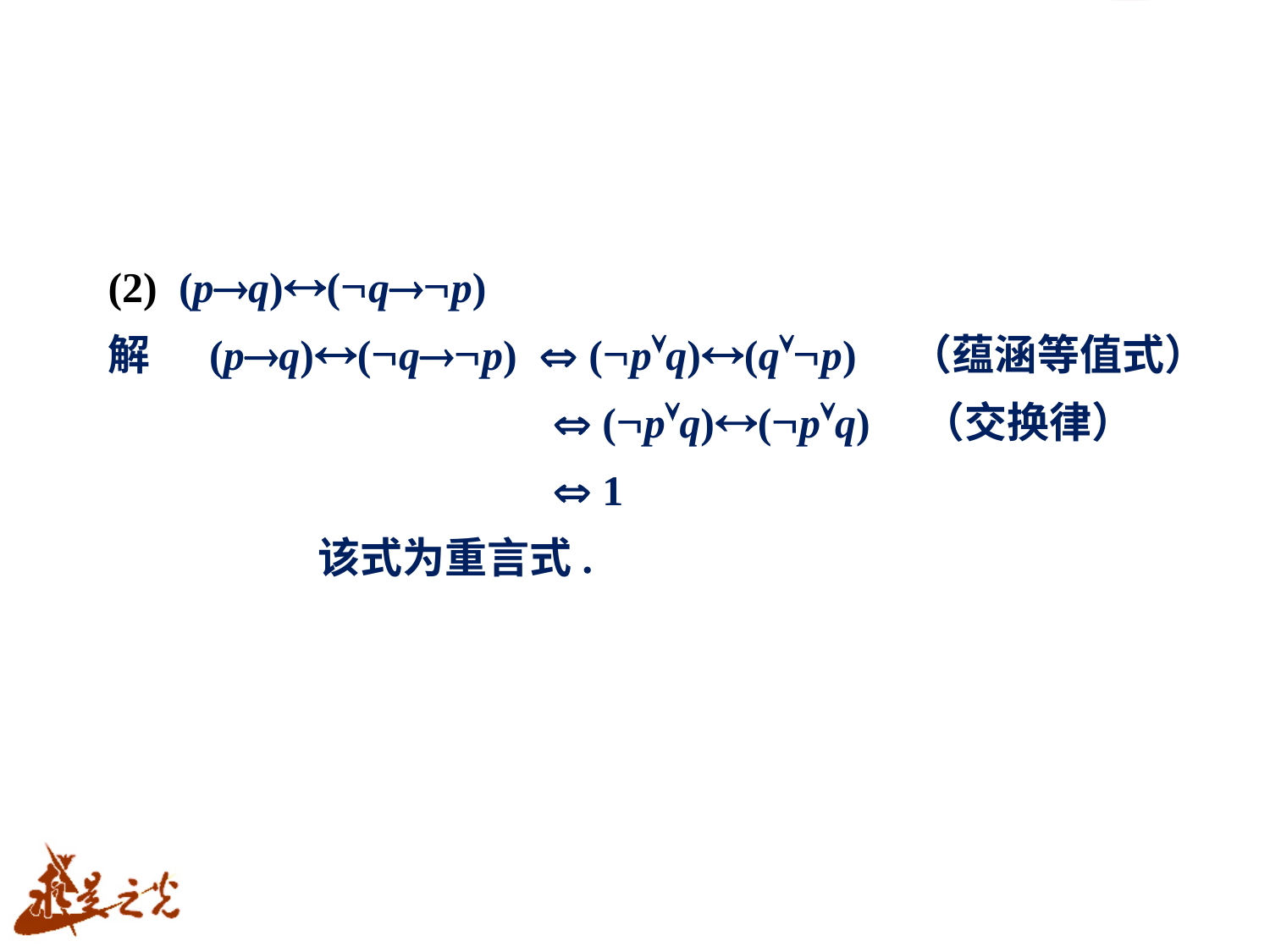

(2)  (p→q)↔(¬q→¬p)
解     (p→q)↔(¬q→¬p)  ⇔ (¬p∨q)↔(q∨¬p)    （蕴涵等值式）
                                          ⇔ (¬p∨q)↔(¬p∨q)    （交换律）
                                          ⇔ 1
                     该式为重言式.

11